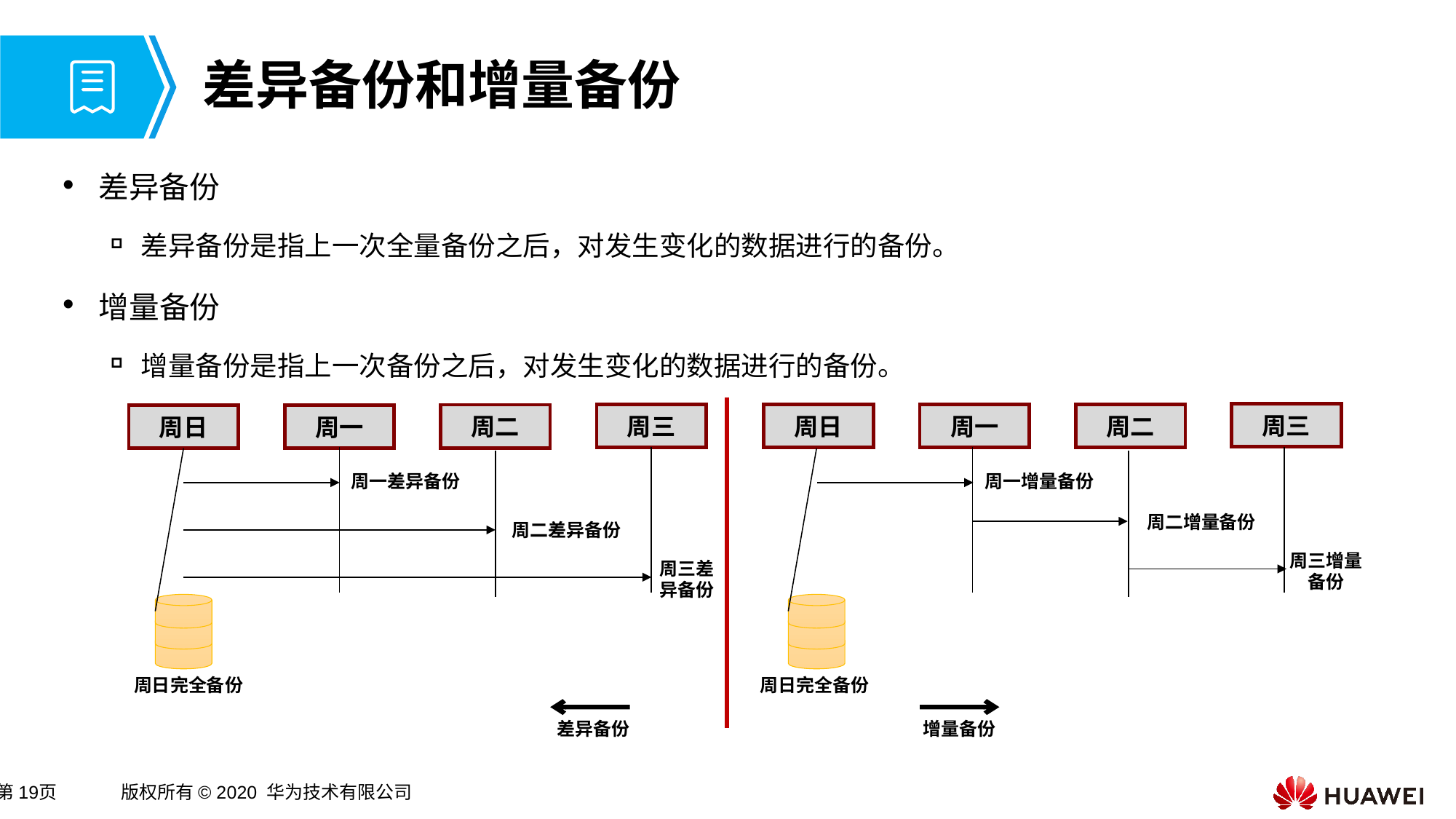

# 差异备份和增量备份
差异备份
差异备份是指上一次全量备份之后，对发生变化的数据进行的备份。
增量备份
增量备份是指上一次备份之后，对发生变化的数据进行的备份。

周三
周三
周二
周日
周一
周二
周日
周一
周一增量备份
周一差异备份
周二增量备份
周二差异备份
周三增量备份
周三差
异备份

周日完全备份
周日完全备份

差异备份
增量备份